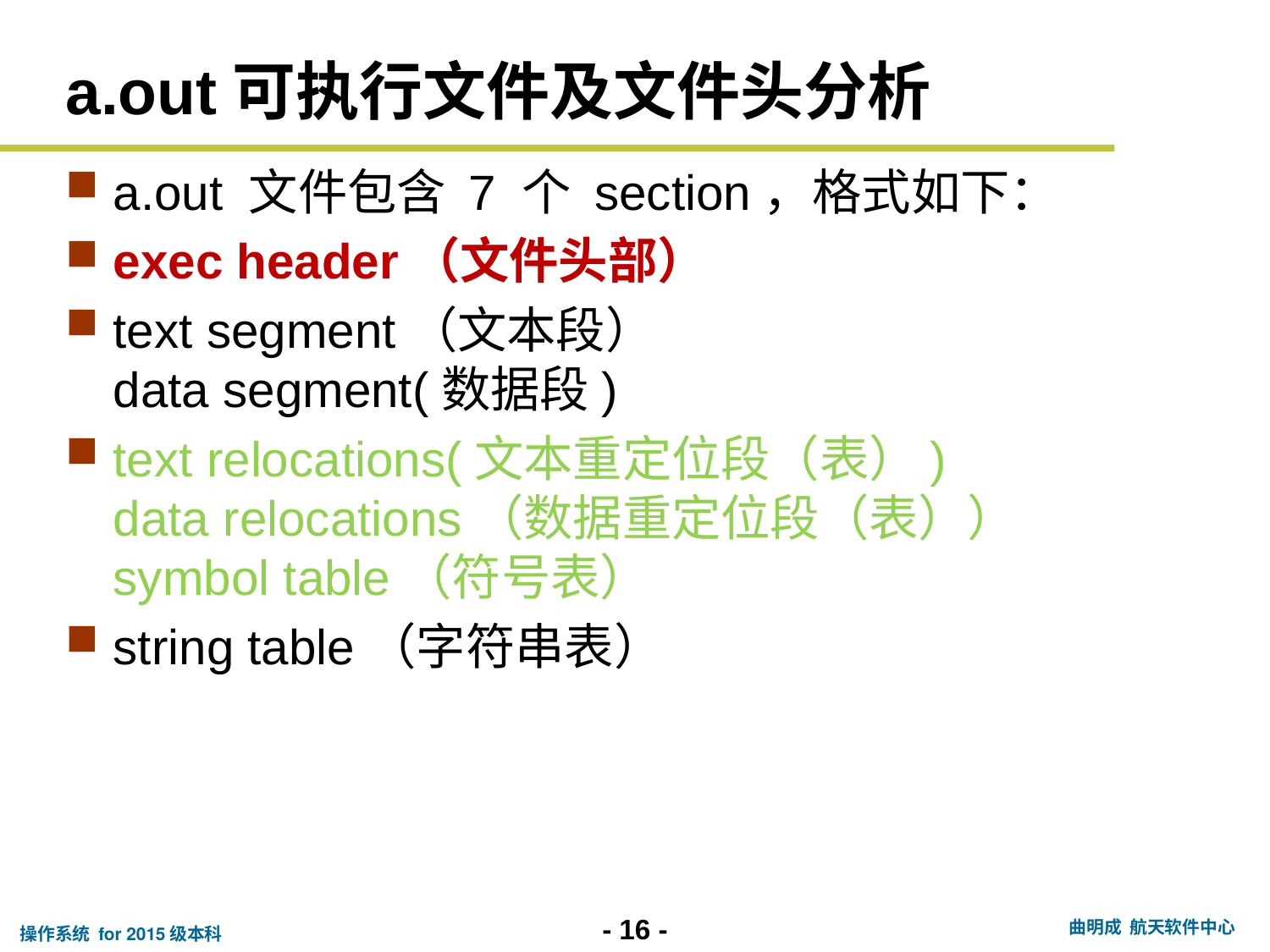

# a.out可执行文件及文件头分析
a.out 文件包含 7 个 section，格式如下：
exec header（文件头部）
text segment（文本段）
data segment(数据段)
text relocations(文本重定位段（表）)
data relocations（数据重定位段（表））
symbol table（符号表）
string table（字符串表）